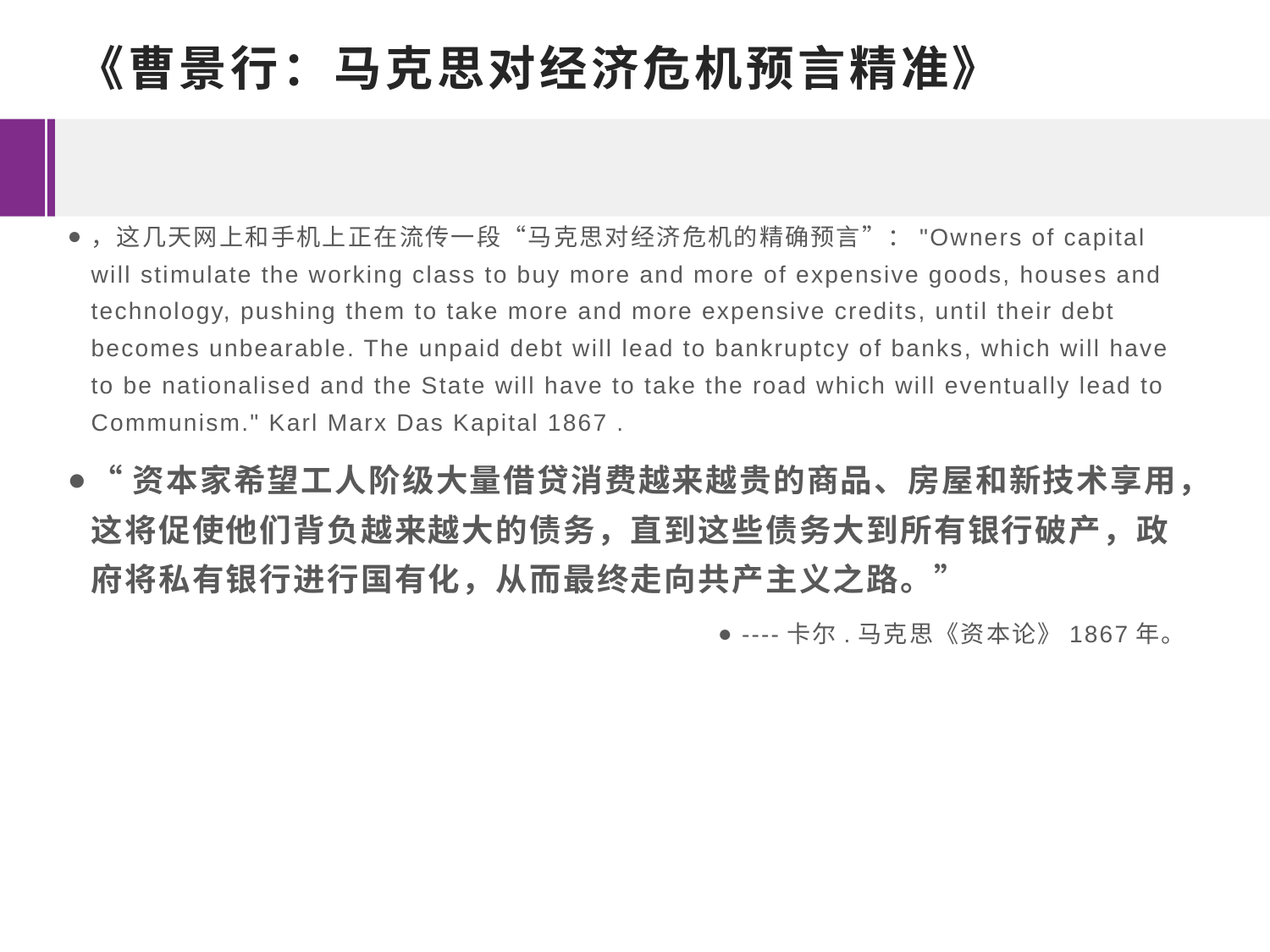

# 《曹景行：马克思对经济危机预言精准》

，这几天网上和手机上正在流传一段“马克思对经济危机的精确预言”："Owners of capital will stimulate the working class to buy more and more of expensive goods, houses and technology, pushing them to take more and more expensive credits, until their debt becomes unbearable. The unpaid debt will lead to bankruptcy of banks, which will have to be nationalised and the State will have to take the road which will eventually lead to Communism." Karl Marx Das Kapital 1867 .
“资本家希望工人阶级大量借贷消费越来越贵的商品、房屋和新技术享用，这将促使他们背负越来越大的债务，直到这些债务大到所有银行破产，政府将私有银行进行国有化，从而最终走向共产主义之路。”
----卡尔.马克思《资本论》1867年。